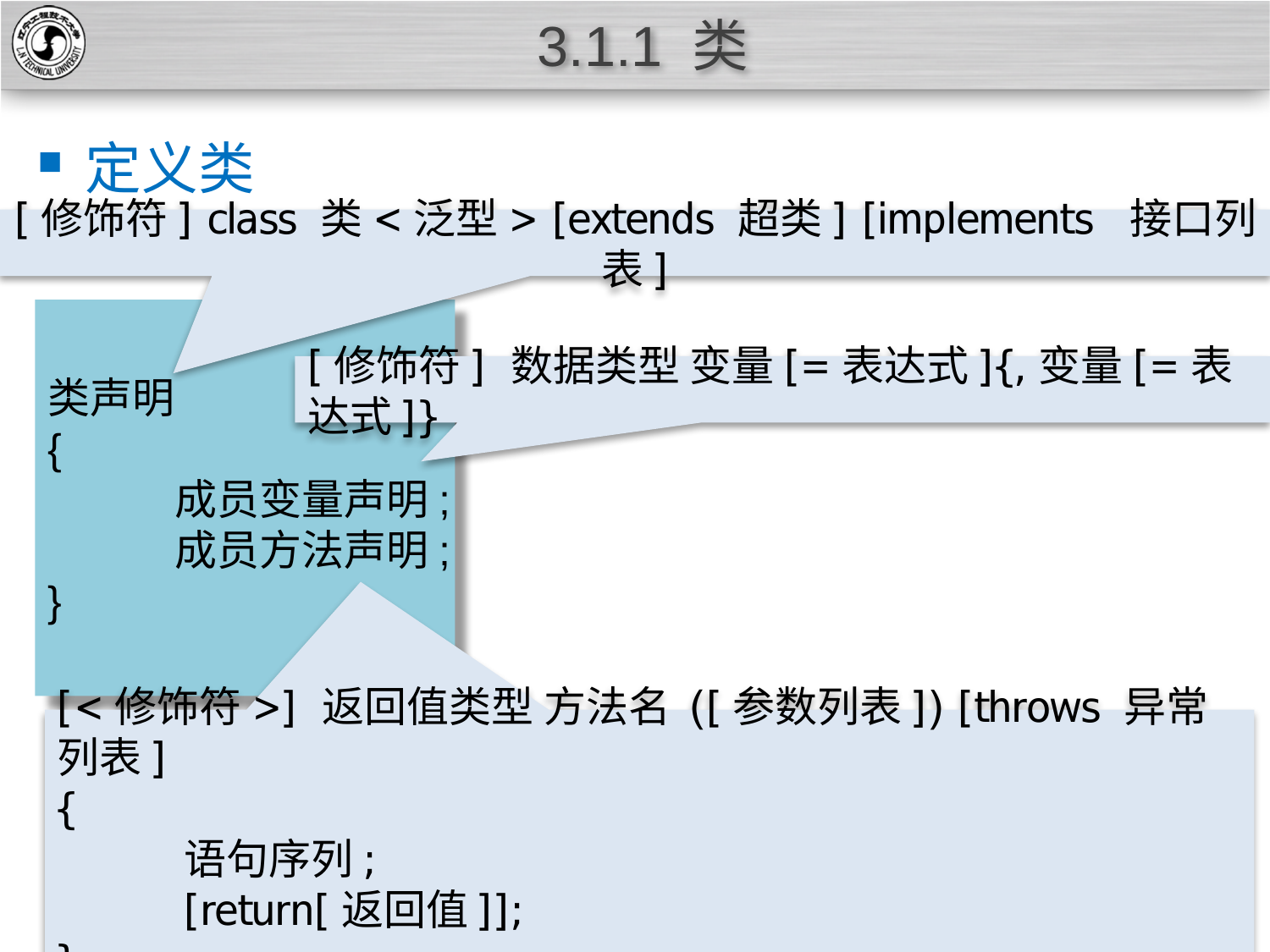

# 3.1.1 类
定义类

[修饰符] class 类<泛型> [extends 超类] [implements  接口列表]

类声明
{
	成员变量声明;
	成员方法声明;
}

[修饰符] 数据类型 变量[=表达式]{,变量[=表达式]}
[<修饰符>] 返回值类型 方法名 ([参数列表]) [throws 异常列表]
{
	语句序列;
	[return[返回值]];
}